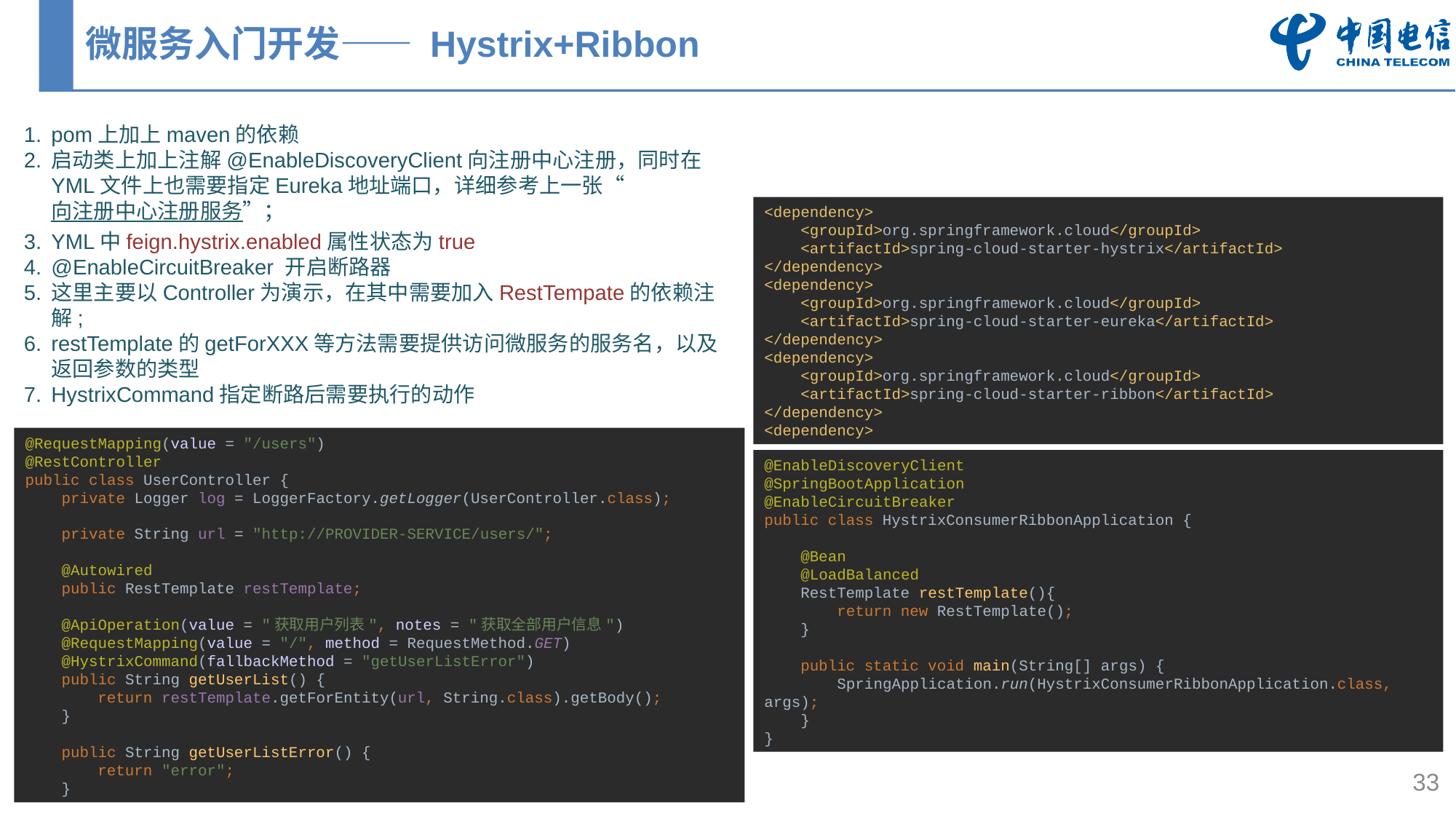

# 微服务入门开发—— Hystrix+Ribbon
pom上加上maven的依赖
启动类上加上注解@EnableDiscoveryClient向注册中心注册，同时在YML文件上也需要指定Eureka地址端口，详细参考上一张“向注册中心注册服务”；
YML中feign.hystrix.enabled属性状态为true
@EnableCircuitBreaker 开启断路器
这里主要以Controller为演示，在其中需要加入RestTempate的依赖注解;
restTemplate的getForXXX等方法需要提供访问微服务的服务名，以及返回参数的类型
HystrixCommand指定断路后需要执行的动作
<dependency>
    <groupId>org.springframework.cloud</groupId>
    <artifactId>spring-cloud-starter-hystrix</artifactId>
</dependency>
<dependency>
    <groupId>org.springframework.cloud</groupId>
    <artifactId>spring-cloud-starter-eureka</artifactId>
</dependency>
<dependency>
    <groupId>org.springframework.cloud</groupId>
    <artifactId>spring-cloud-starter-ribbon</artifactId>
</dependency>
<dependency>
@RequestMapping(value = "/users")
@RestController
public class UserController {
    private Logger log = LoggerFactory.getLogger(UserController.class);
    private String url = "http://PROVIDER-SERVICE/users/";
    @Autowired
    public RestTemplate restTemplate;
    @ApiOperation(value = "获取用户列表", notes = "获取全部用户信息")
    @RequestMapping(value = "/", method = RequestMethod.GET)
    @HystrixCommand(fallbackMethod = "getUserListError")
    public String getUserList() {
        return restTemplate.getForEntity(url, String.class).getBody();
    }
    public String getUserListError() {
        return "error";
    }
@EnableDiscoveryClient
@SpringBootApplication
@EnableCircuitBreaker
public class HystrixConsumerRibbonApplication {
    @Bean
    @LoadBalanced
    RestTemplate restTemplate(){
        return new RestTemplate();
    }
    public static void main(String[] args) {
        SpringApplication.run(HystrixConsumerRibbonApplication.class, args);
    }
}
33